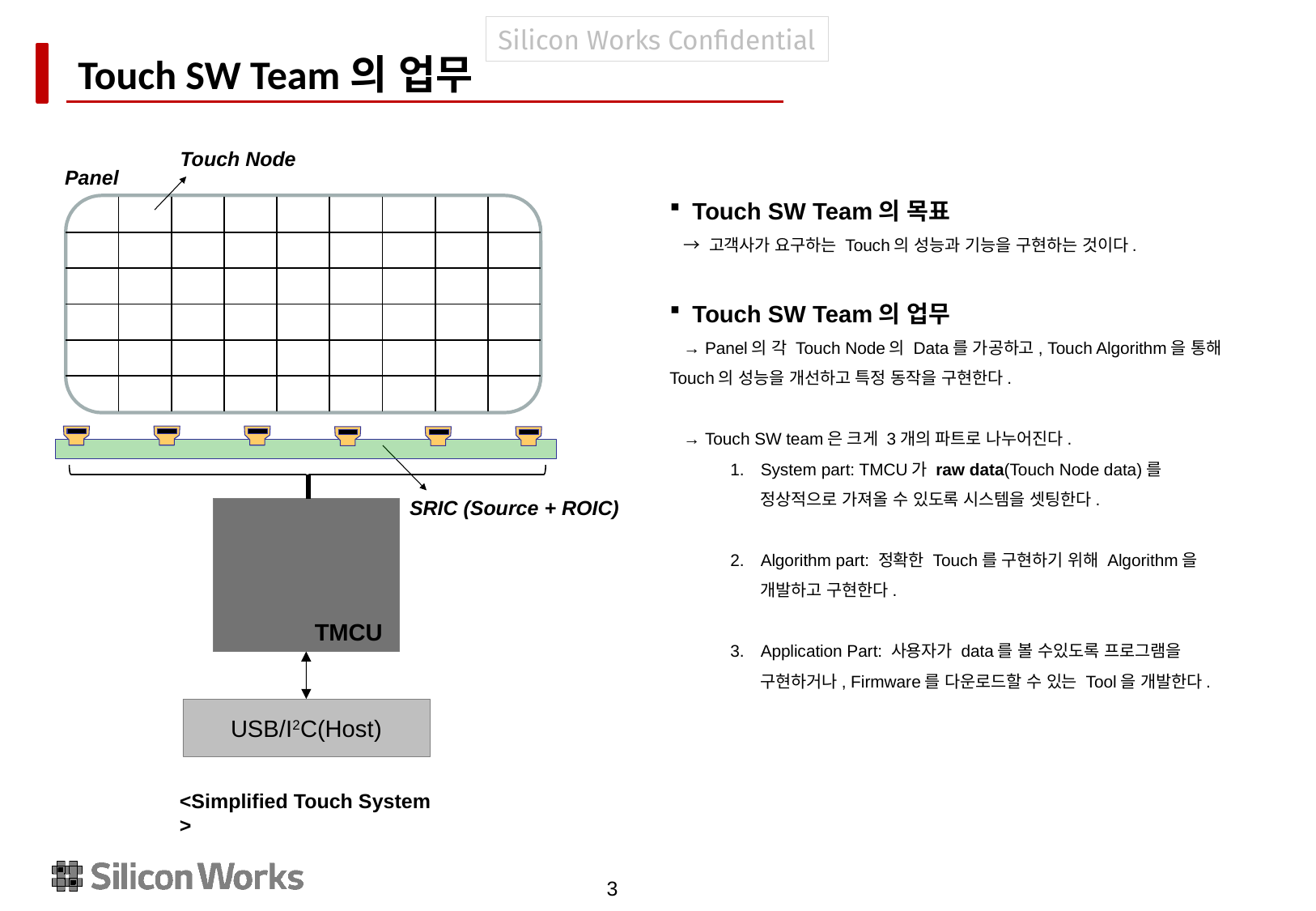

# Touch SW Team의 업무
Touch Node
Panel
Touch SW Team의 목표
   → 고객사가 요구하는 Touch의 성능과 기능을 구현하는 것이다.

|  |  |  |  |  |  |  |  |  |
| --- | --- | --- | --- | --- | --- | --- | --- | --- |
|  |  |  |  |  |  |  |  |  |
|  |  |  |  |  |  |  |  |  |
|  |  |  |  |  |  |  |  |  |
|  |  |  |  |  |  |  |  |  |
|  |  |  |  |  |  |  |  |  |

Touch SW Team의 업무
   → Panel의 각 Touch Node의 Data를 가공하고, Touch Algorithm을 통해 Touch의 성능을 개선하고 특정 동작을 구현한다.

   → Touch SW team은 크게 3개의 파트로 나누어진다.
System part: TMCU가 raw data(Touch Node data)를 정상적으로 가져올 수 있도록 시스템을 셋팅한다.

Algorithm part: 정확한 Touch를 구현하기 위해 Algorithm을 개발하고 구현한다.

Application Part: 사용자가 data를 볼 수있도록 프로그램을 구현하거나, Firmware를 다운로드할 수 있는 Tool을 개발한다.

SRIC (Source + ROIC)

TMCU
USB/I2C(Host)
<Simplified Touch System >